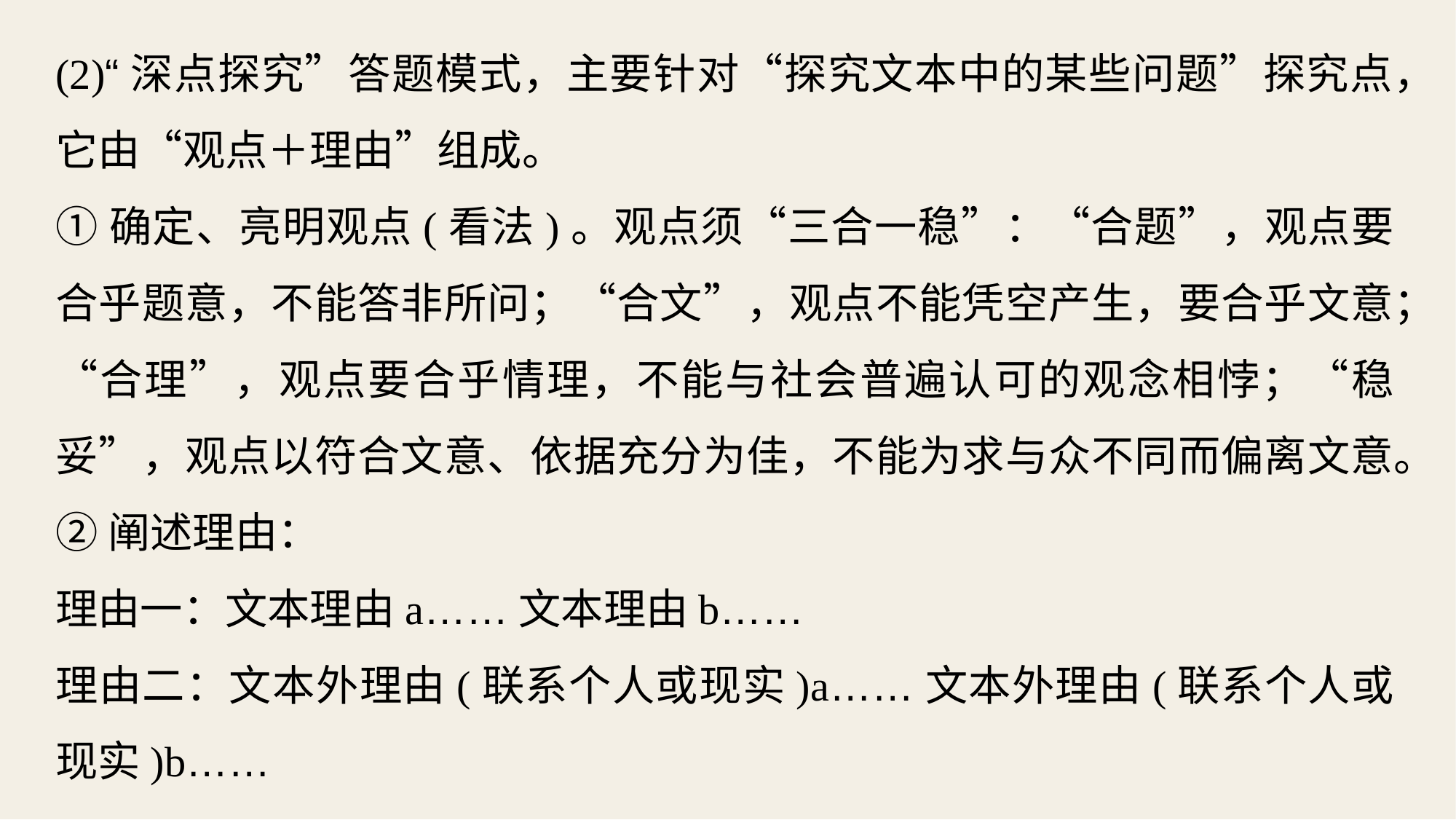

(2)“深点探究”答题模式，主要针对“探究文本中的某些问题”探究点，它由“观点＋理由”组成。
①确定、亮明观点(看法)。观点须“三合一稳”：“合题”，观点要合乎题意，不能答非所问；“合文”，观点不能凭空产生，要合乎文意；“合理”，观点要合乎情理，不能与社会普遍认可的观念相悖；“稳妥”，观点以符合文意、依据充分为佳，不能为求与众不同而偏离文意。
②阐述理由：
理由一：文本理由a……文本理由b……
理由二：文本外理由(联系个人或现实)a……文本外理由(联系个人或现实)b……